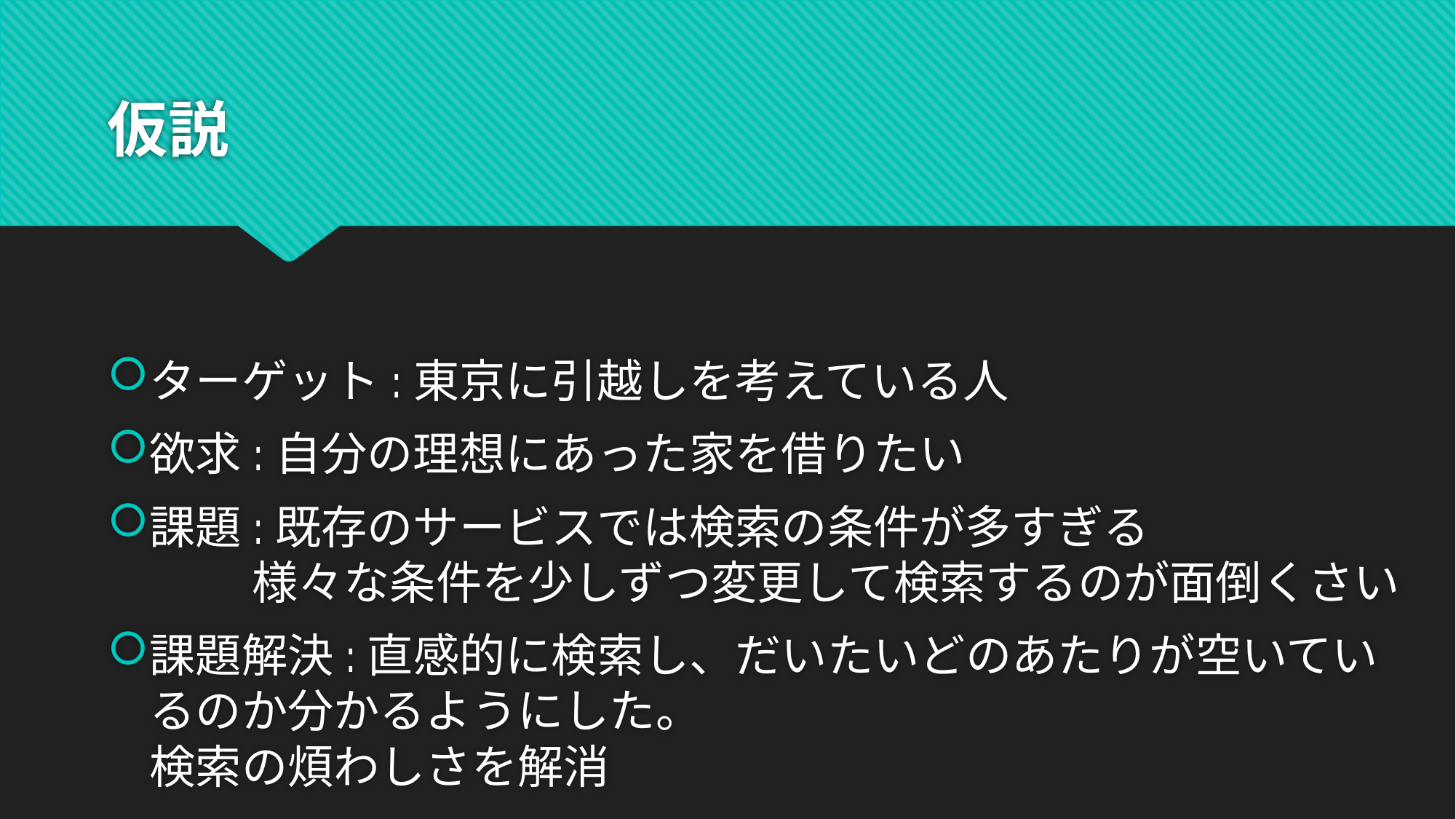

# 仮説
ターゲット:東京に引越しを考えている人
欲求:自分の理想にあった家を借りたい
課題:既存のサービスでは検索の条件が多すぎる
　　 様々な条件を少しずつ変更して検索するのが面倒くさい
課題解決:直感的に検索し、だいたいどのあたりが空いているのか分かるようにした。
検索の煩わしさを解消